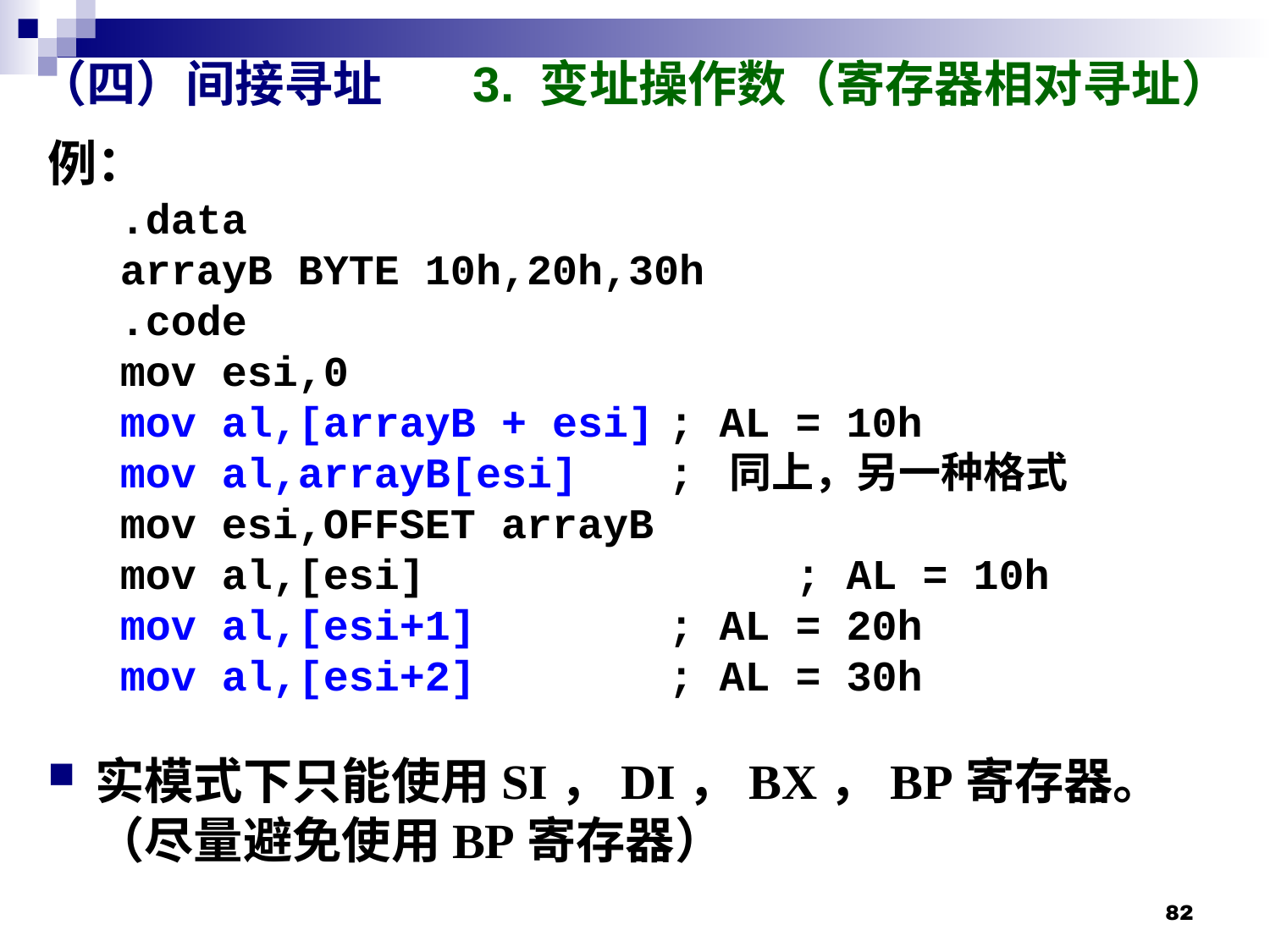

# （四）间接寻址       3. 变址操作数（寄存器相对寻址）
例：
.data
arrayB BYTE 10h,20h,30h
.code
mov esi,0
mov al,[arrayB + esi]	; AL = 10h
mov al,arrayB[esi]	; 同上，另一种格式
mov esi,OFFSET arrayB
mov al,[esi]			; AL = 10h
mov al,[esi+1]		; AL = 20h
mov al,[esi+2]		; AL = 30h

实模式下只能使用SI，DI，BX，BP寄存器。
（尽量避免使用BP寄存器）
82